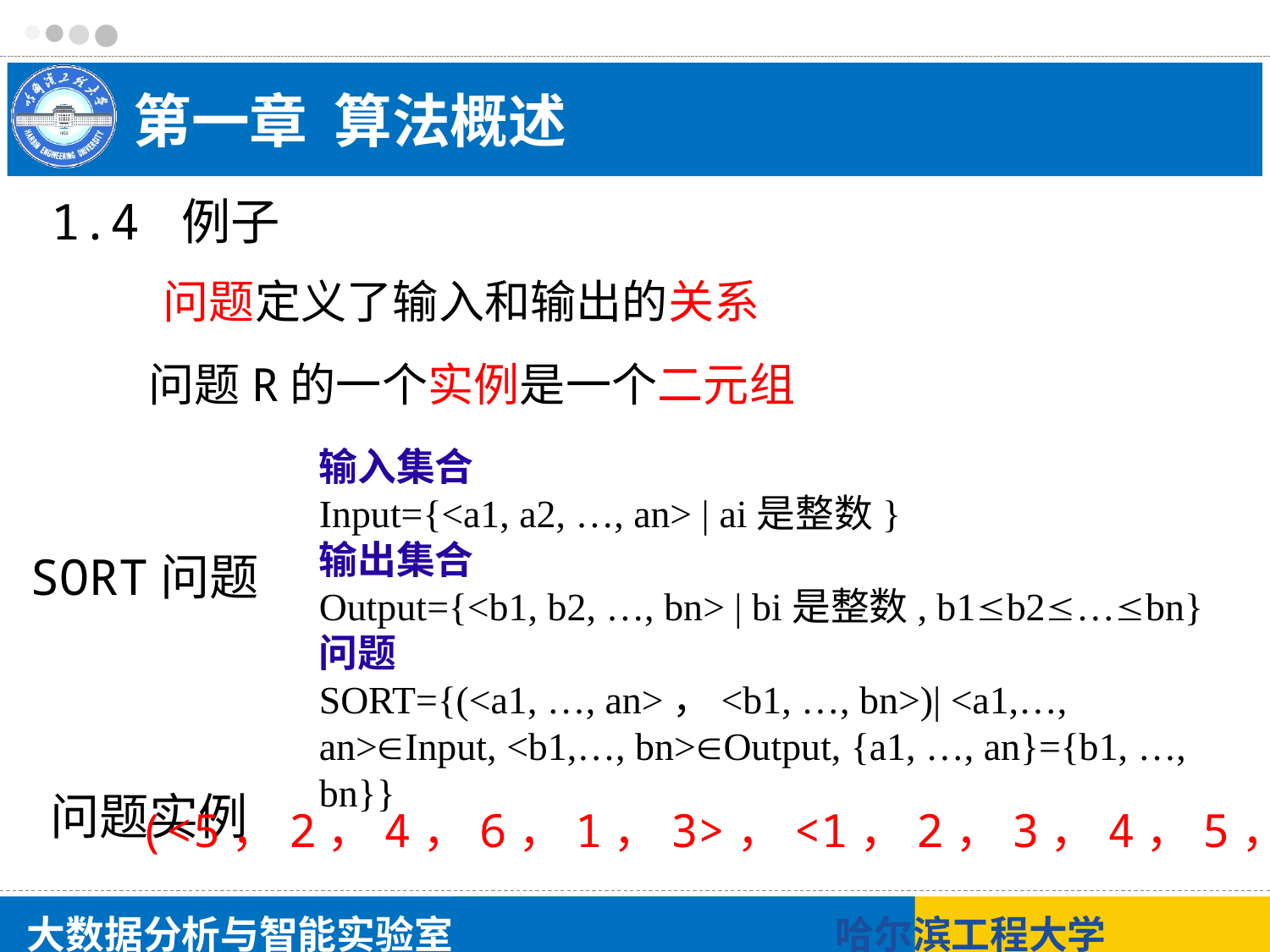

# 第一章  算法概述
1.4 例子
问题定义了输入和输出的关系
问题R的一个实例是一个二元组
输入集合
Input={<a1, a2, …, an> | ai是整数}
输出集合
Output={<b1, b2, …, bn> | bi是整数, b1≤b2≤…≤bn}
问题
SORT={(<a1, …, an>，<b1, …, bn>)| <a1,…, an>∈Input, <b1,…, bn>∈Output, {a1, …, an}={b1, …, bn}}
SORT问题
问题实例
(<5，2，4，6，1，3>，<1，2，3，4，5，6>)